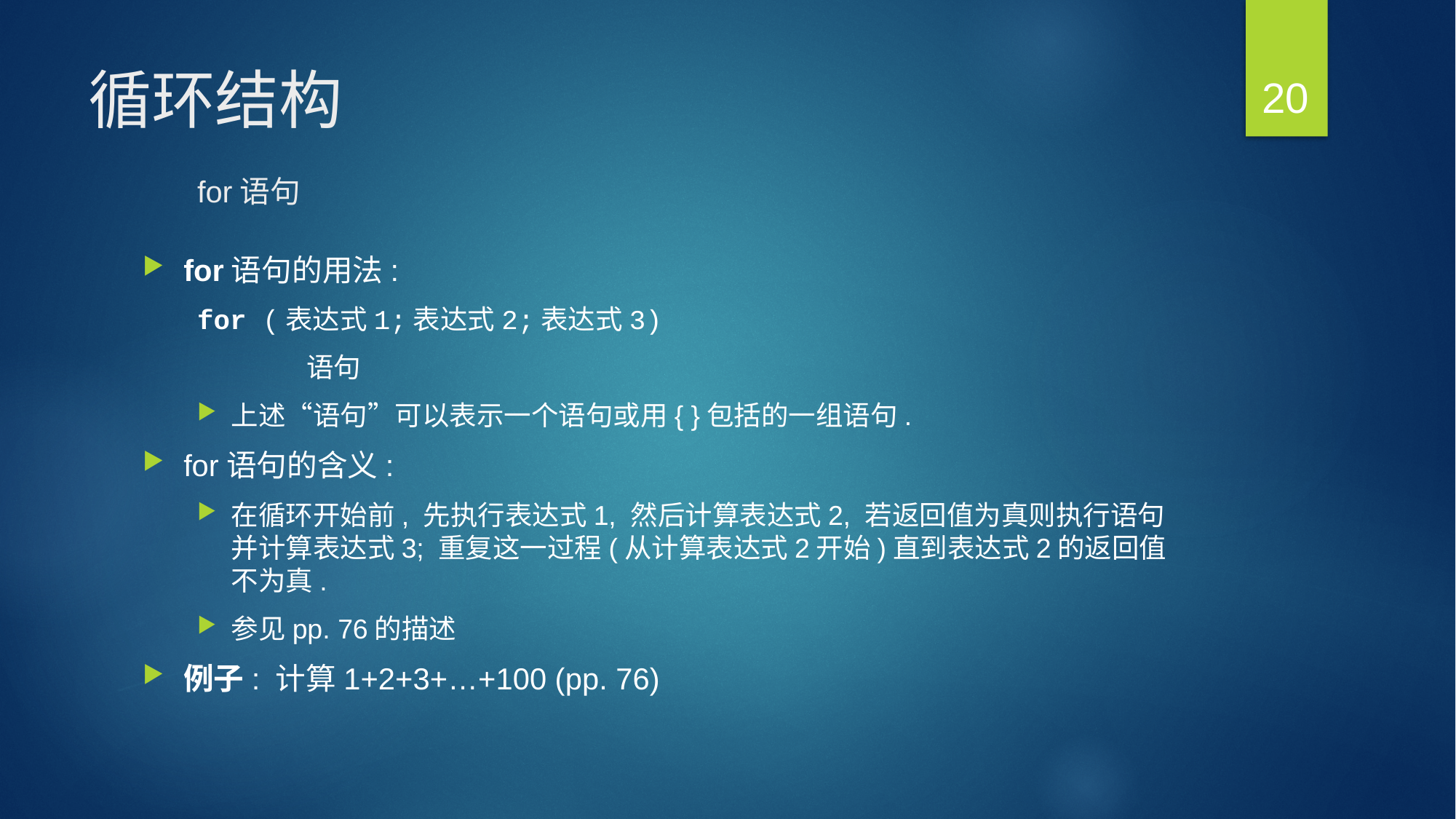

20
# 循环结构 for语句
for语句的用法:
for (表达式1;表达式2;表达式3)
	语句
上述“语句”可以表示一个语句或用{ }包括的一组语句.
for语句的含义:
在循环开始前, 先执行表达式1, 然后计算表达式2, 若返回值为真则执行语句并计算表达式3; 重复这一过程(从计算表达式2开始)直到表达式2的返回值不为真.
参见pp. 76的描述
例子: 计算1+2+3+…+100 (pp. 76)